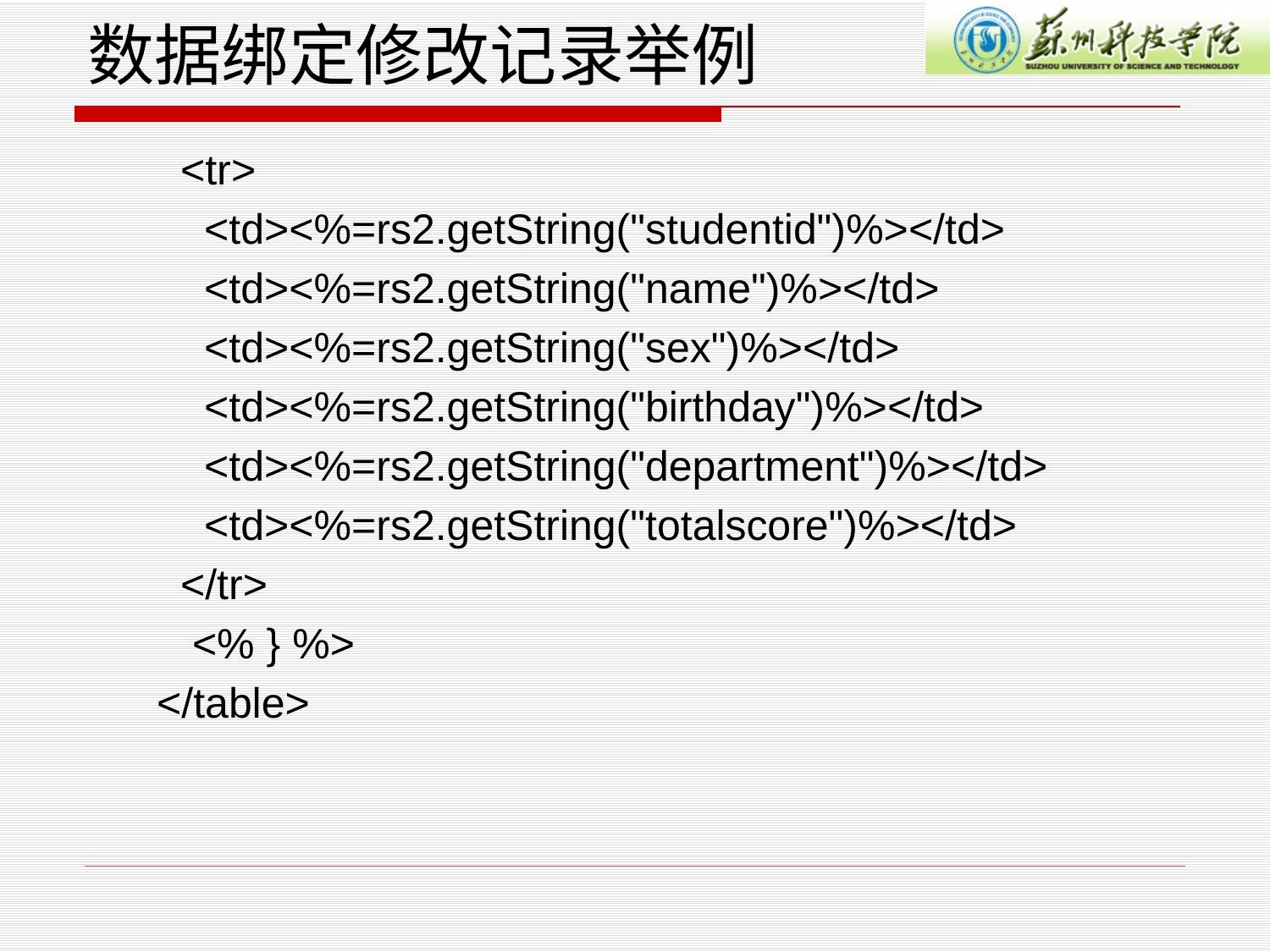

# 数据绑定修改记录举例
  <tr>
    <td><%=rs2.getString("studentid")%></td>
    <td><%=rs2.getString("name")%></td>
    <td><%=rs2.getString("sex")%></td>
    <td><%=rs2.getString("birthday")%></td>
    <td><%=rs2.getString("department")%></td>
    <td><%=rs2.getString("totalscore")%></td>
  </tr>
   <% } %>
</table>